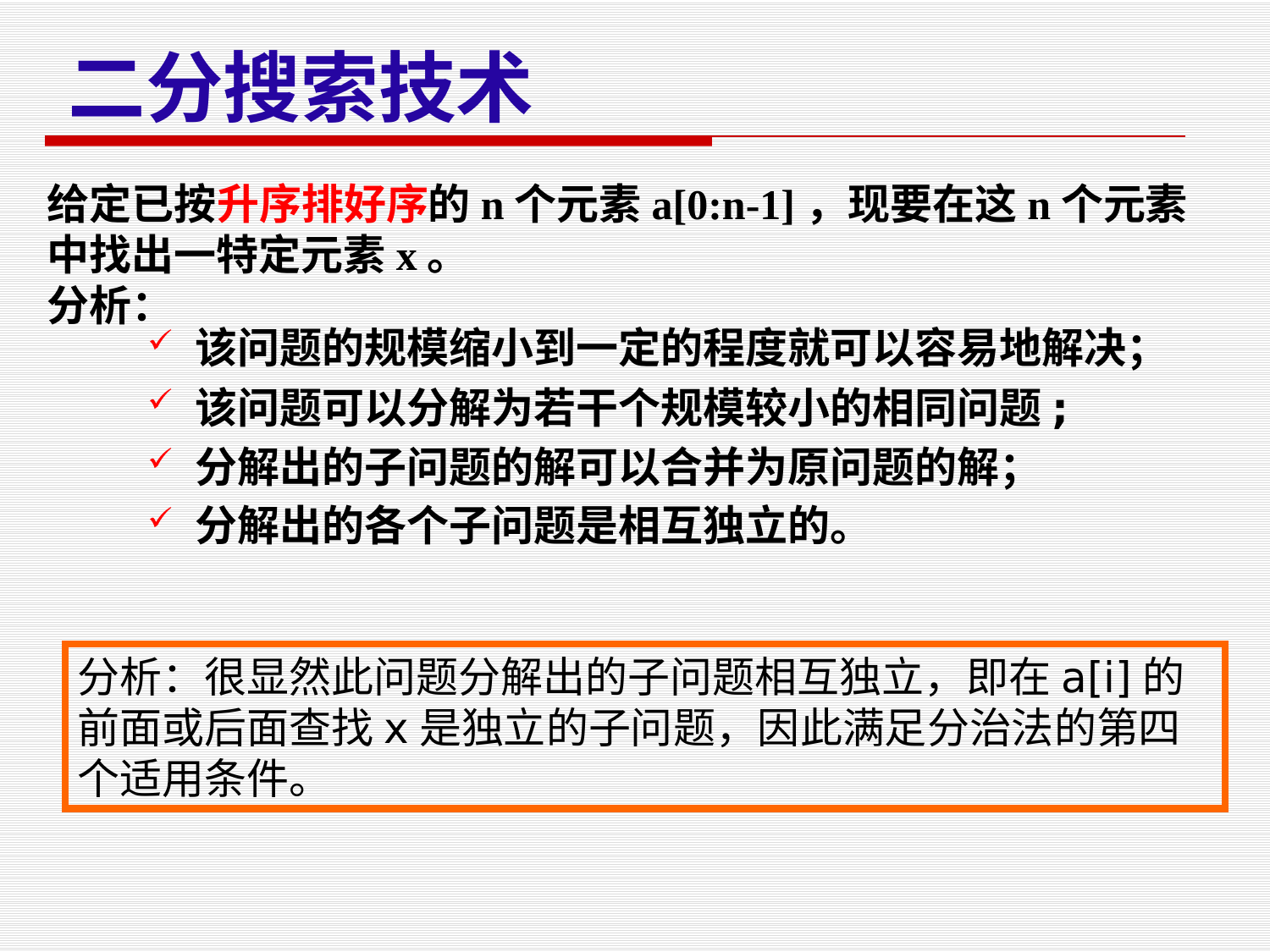

二分搜索技术
给定已按升序排好序的n个元素a[0:n-1]，现要在这n个元素中找出一特定元素x。
分析：

该问题的规模缩小到一定的程度就可以容易地解决；
该问题可以分解为若干个规模较小的相同问题;
分解出的子问题的解可以合并为原问题的解；
分解出的各个子问题是相互独立的。
分析：很显然此问题分解出的子问题相互独立，即在a[i]的前面或后面查找x是独立的子问题，因此满足分治法的第四个适用条件。